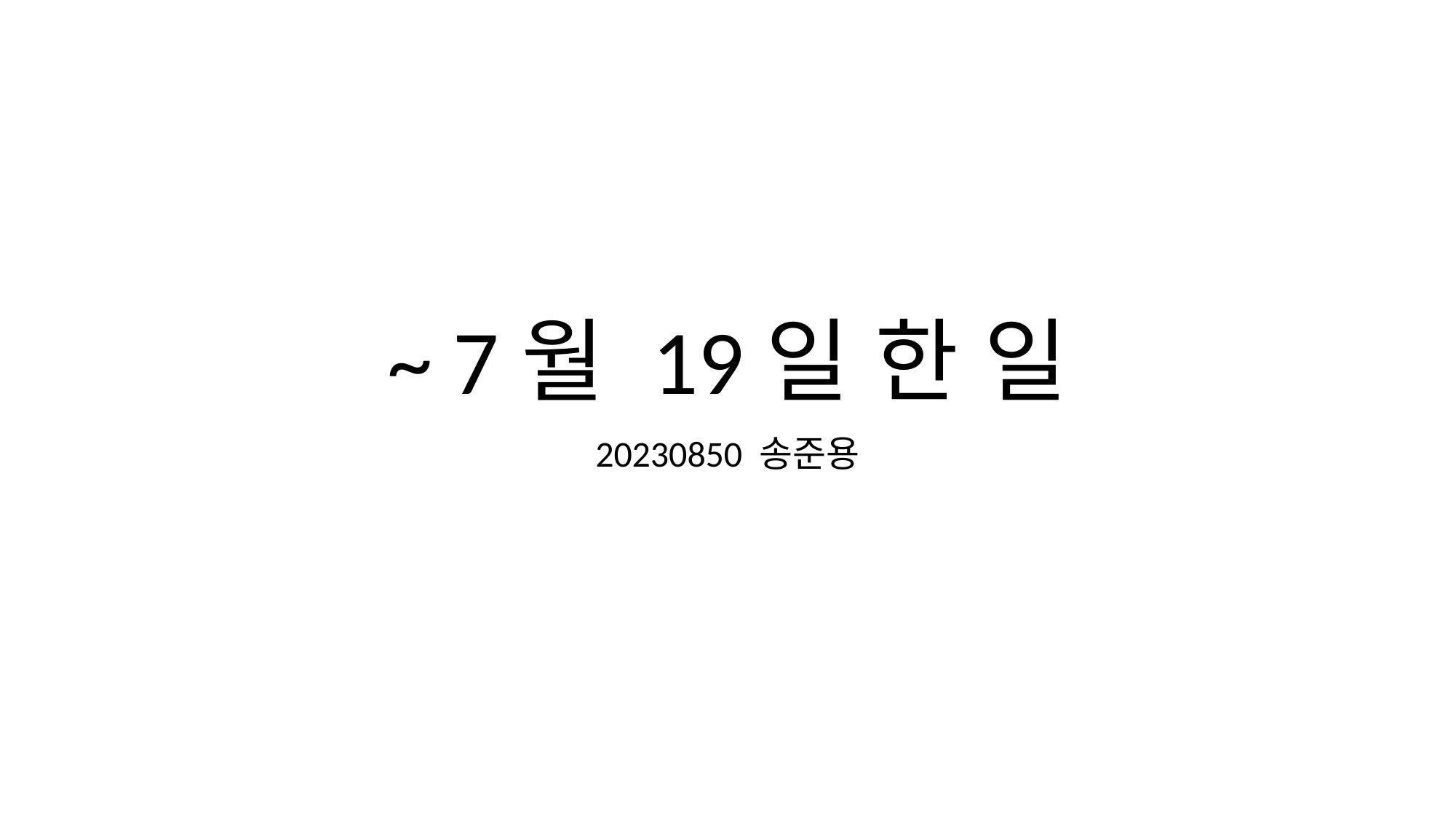

# ~ 7월 19일 한 일
20230850 송준용